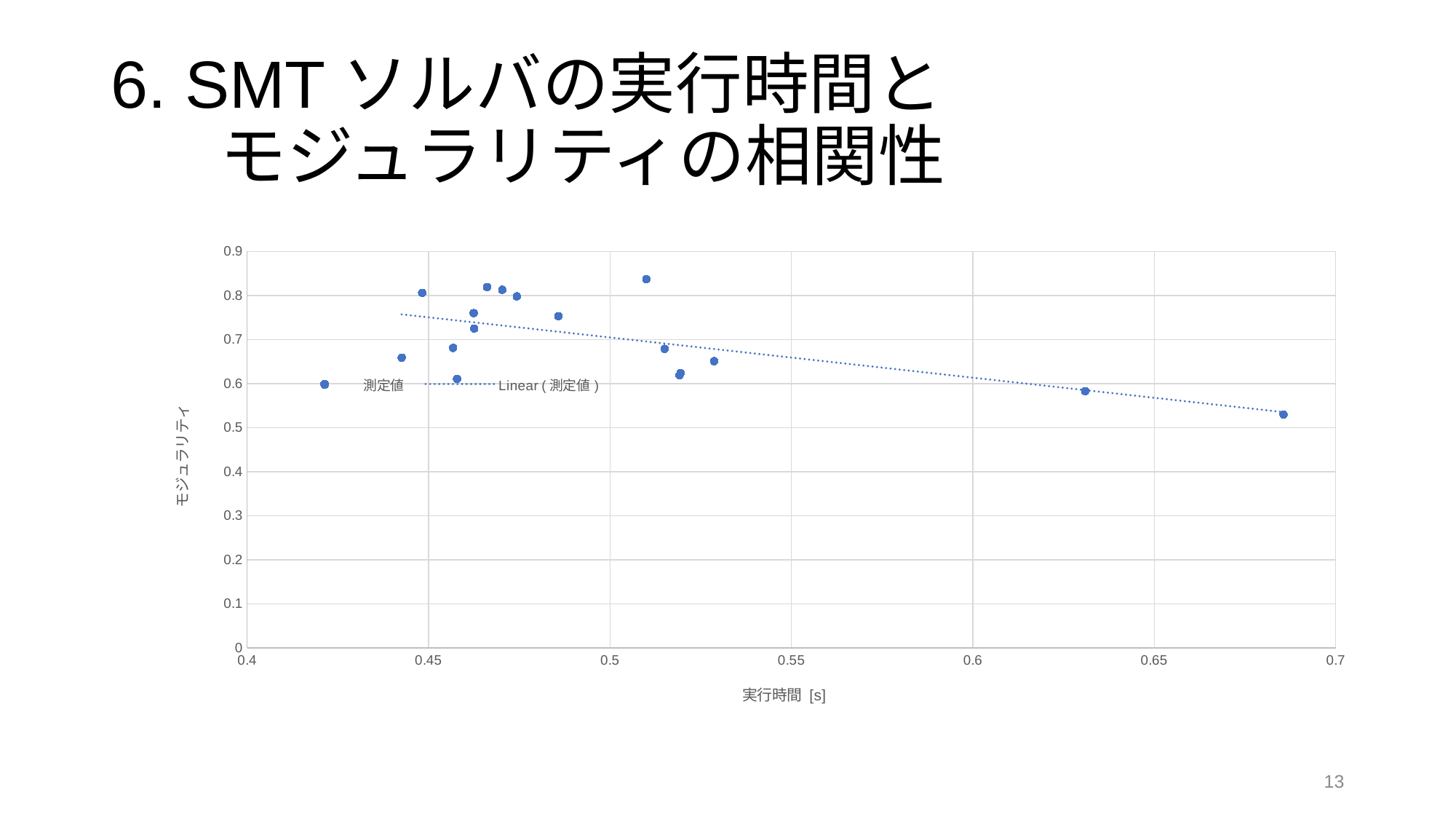

# 6. SMTソルバの実行時間と モジュラリティの相関性

### Chart

| Category |  |
|---|---|
13